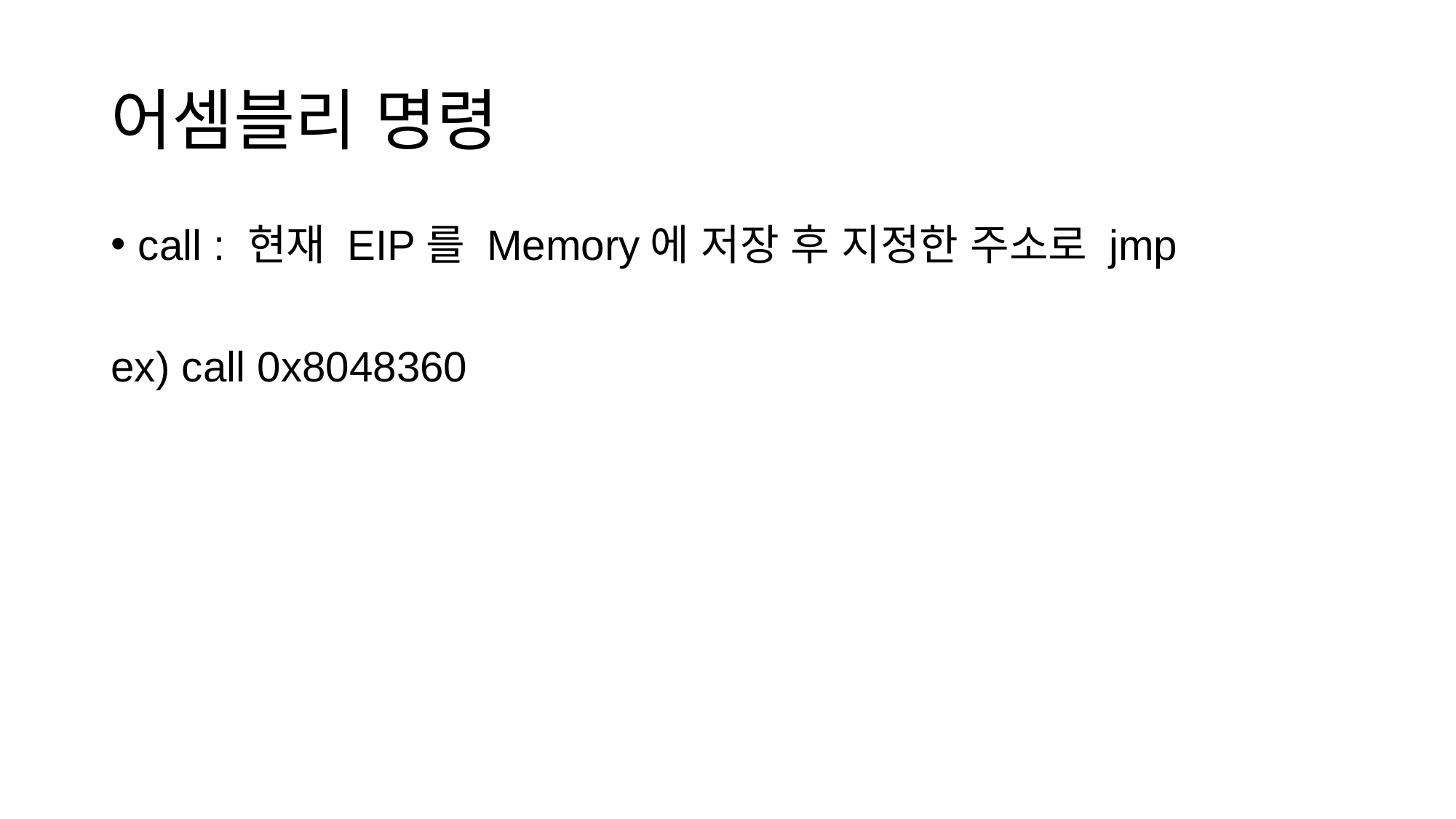

# 어셈블리 명령
call : 현재 EIP를 Memory에 저장 후 지정한 주소로 jmp

ex) call 0x8048360